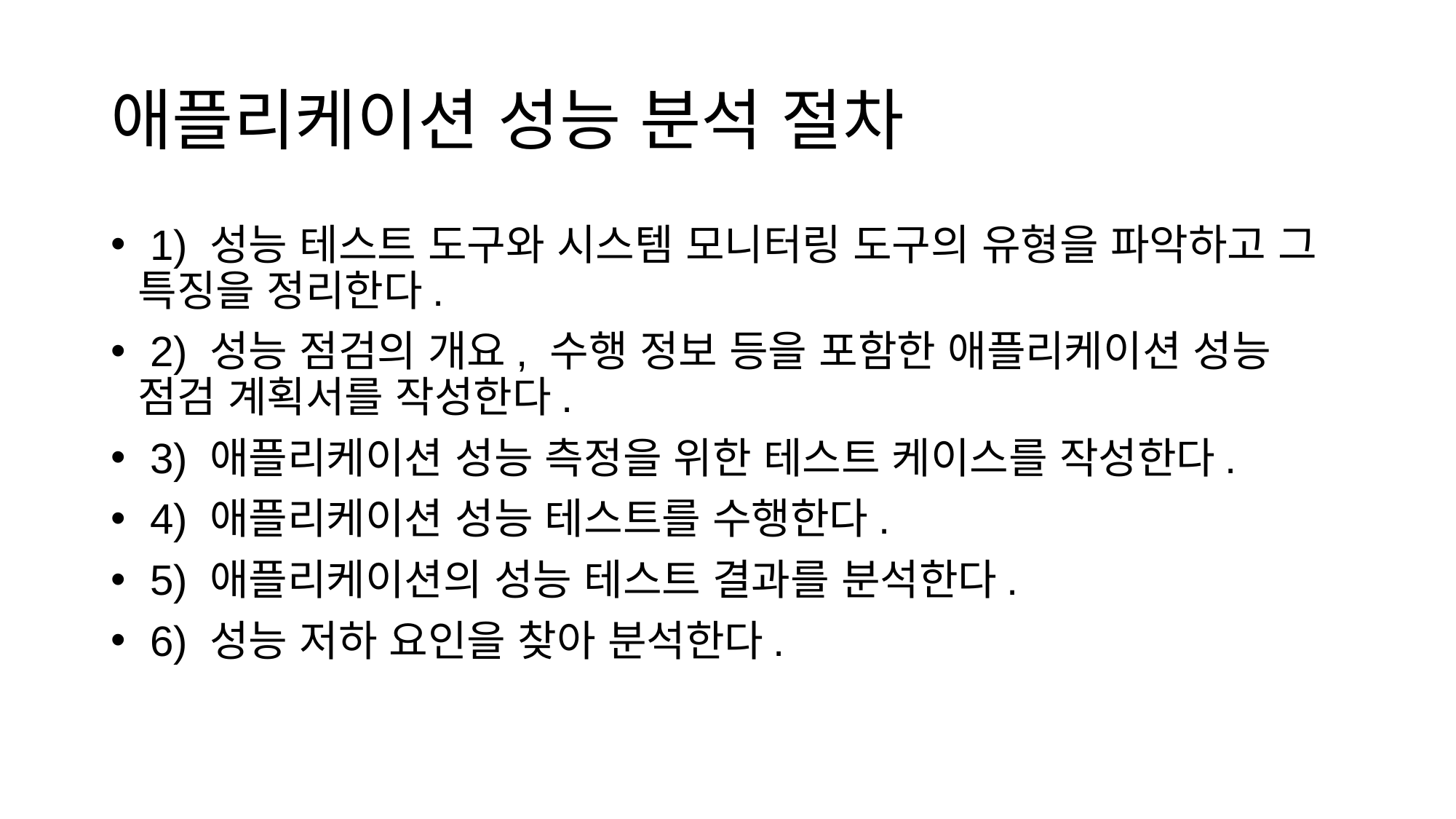

# 애플리케이션 성능 분석 절차
 1) 성능 테스트 도구와 시스템 모니터링 도구의 유형을 파악하고 그 특징을 정리한다.
 2) 성능 점검의 개요, 수행 정보 등을 포함한 애플리케이션 성능 점검 계획서를 작성한다.
 3) 애플리케이션 성능 측정을 위한 테스트 케이스를 작성한다.
 4) 애플리케이션 성능 테스트를 수행한다.
 5) 애플리케이션의 성능 테스트 결과를 분석한다.
 6) 성능 저하 요인을 찾아 분석한다.